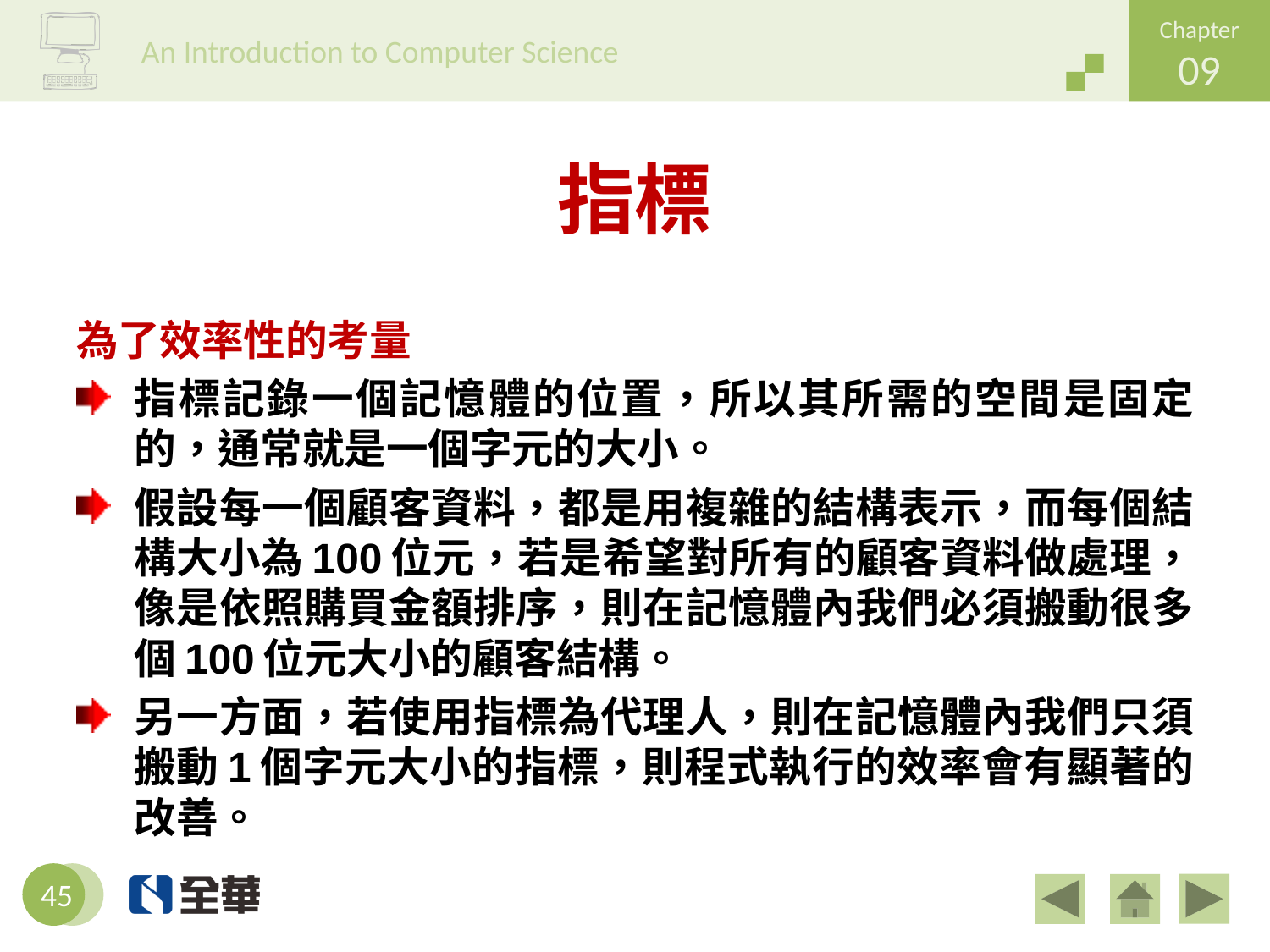

# 指標
為了效率性的考量
指標記錄一個記憶體的位置，所以其所需的空間是固定的，通常就是一個字元的大小。
假設每一個顧客資料，都是用複雜的結構表示，而每個結構大小為100位元，若是希望對所有的顧客資料做處理，像是依照購買金額排序，則在記憶體內我們必須搬動很多個100位元大小的顧客結構。
另一方面，若使用指標為代理人，則在記憶體內我們只須搬動1個字元大小的指標，則程式執行的效率會有顯著的改善。